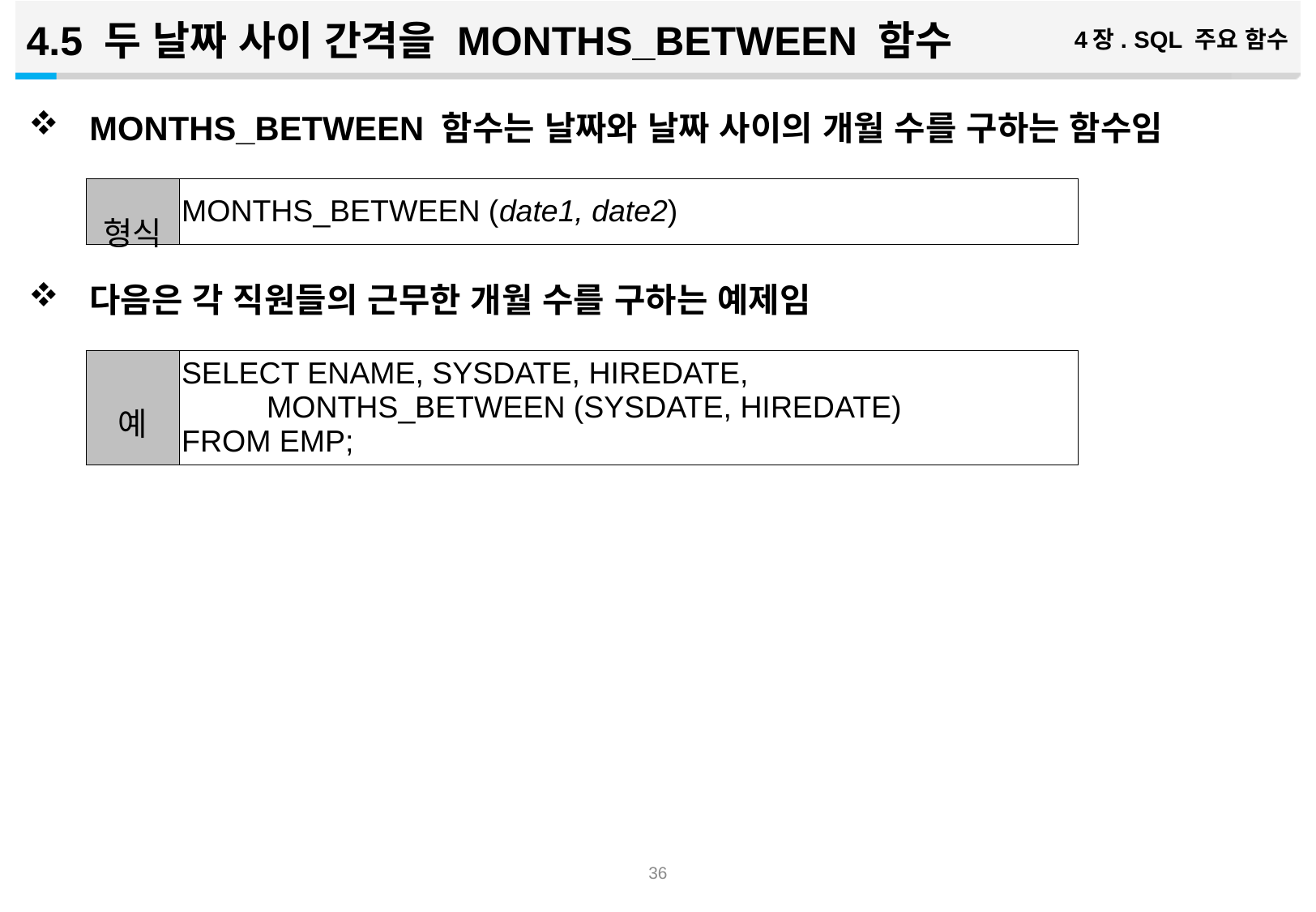

4.5 두 날짜 사이 간격을 MONTHS_BETWEEN 함수
4장. SQL 주요 함수
MONTHS_BETWEEN 함수는 날짜와 날짜 사이의 개월 수를 구하는 함수임

다음은 각 직원들의 근무한 개월 수를 구하는 예제임

| 형식 | MONTHS\_BETWEEN (date1, date2) |
| --- | --- |
| 예 | SELECT ENAME, SYSDATE, HIREDATE, MONTHS\_BETWEEN (SYSDATE, HIREDATE) FROM EMP; |
| --- | --- |
36